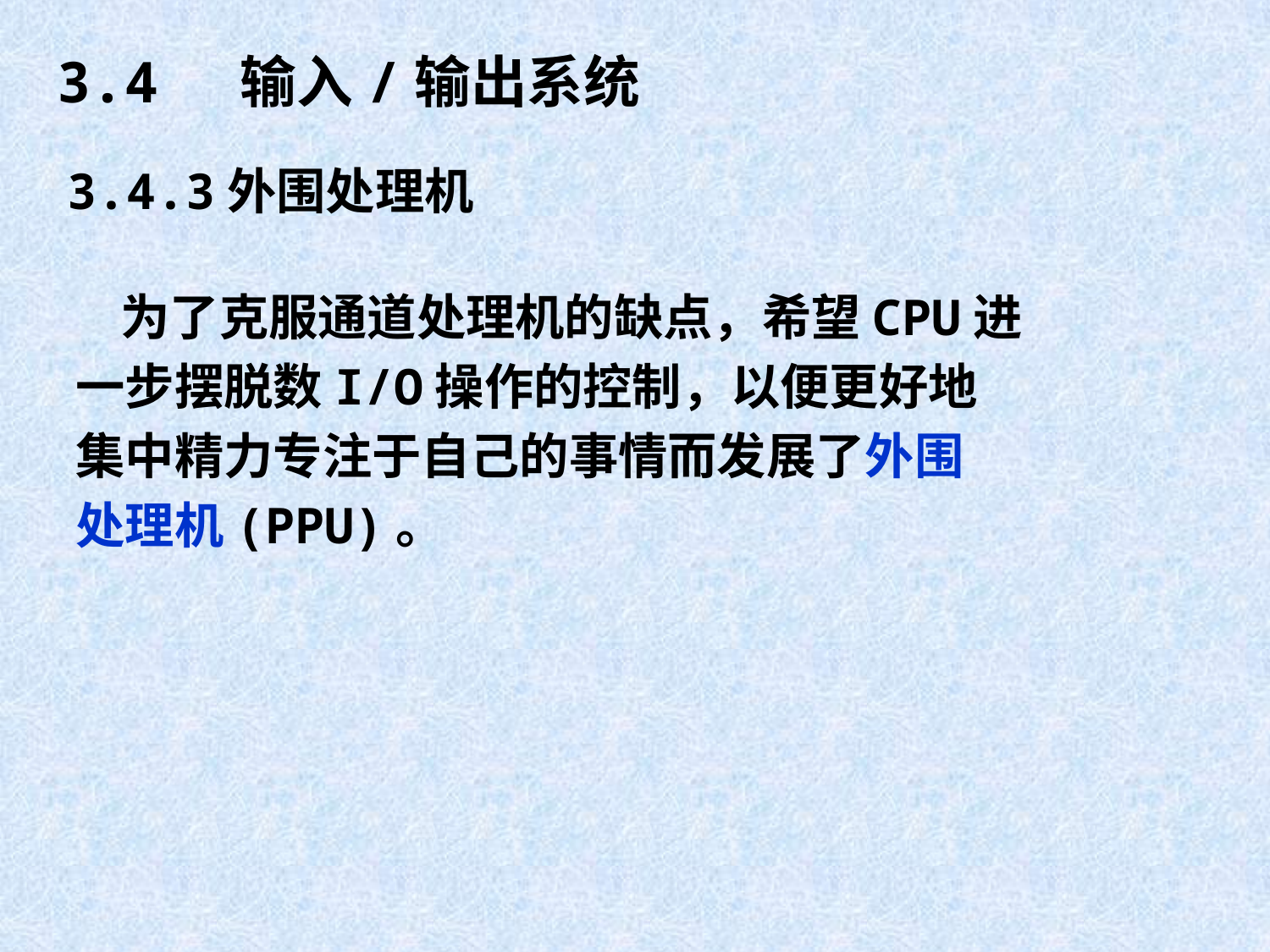

3.4  输入/输出系统
3.4.3外围处理机
   为了克服通道处理机的缺点，希望CPU进
一步摆脱数I/O操作的控制，以便更好地
集中精力专注于自己的事情而发展了外围
处理机(PPU)。